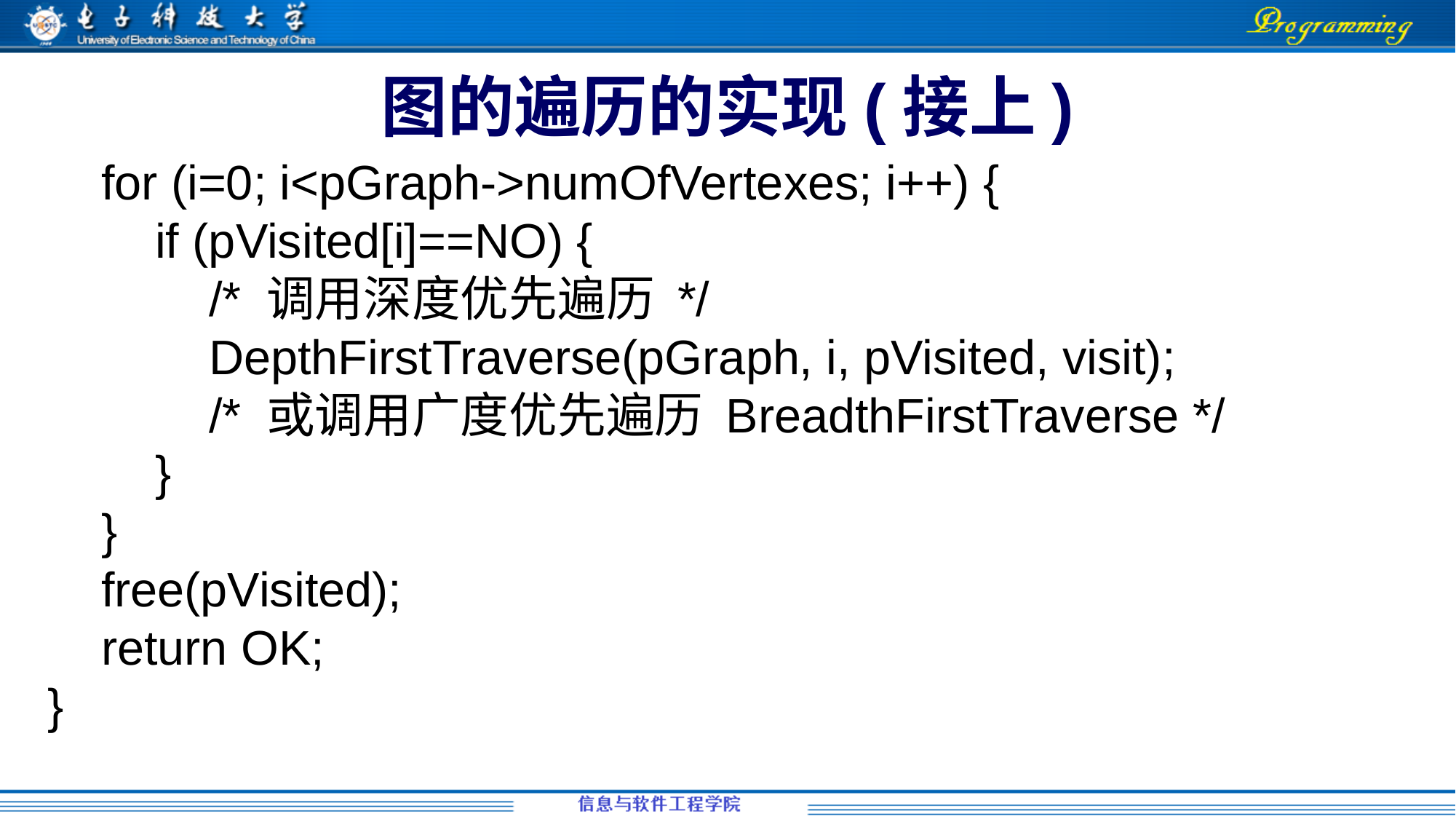

# 图的遍历的实现(接上)
    for (i=0; i<pGraph->numOfVertexes; i++) {
        if (pVisited[i]==NO) {
            /* 调用深度优先遍历 */
            DepthFirstTraverse(pGraph, i, pVisited, visit);
            /* 或调用广度优先遍历 BreadthFirstTraverse */
        }
    }
    free(pVisited);
    return OK;
}